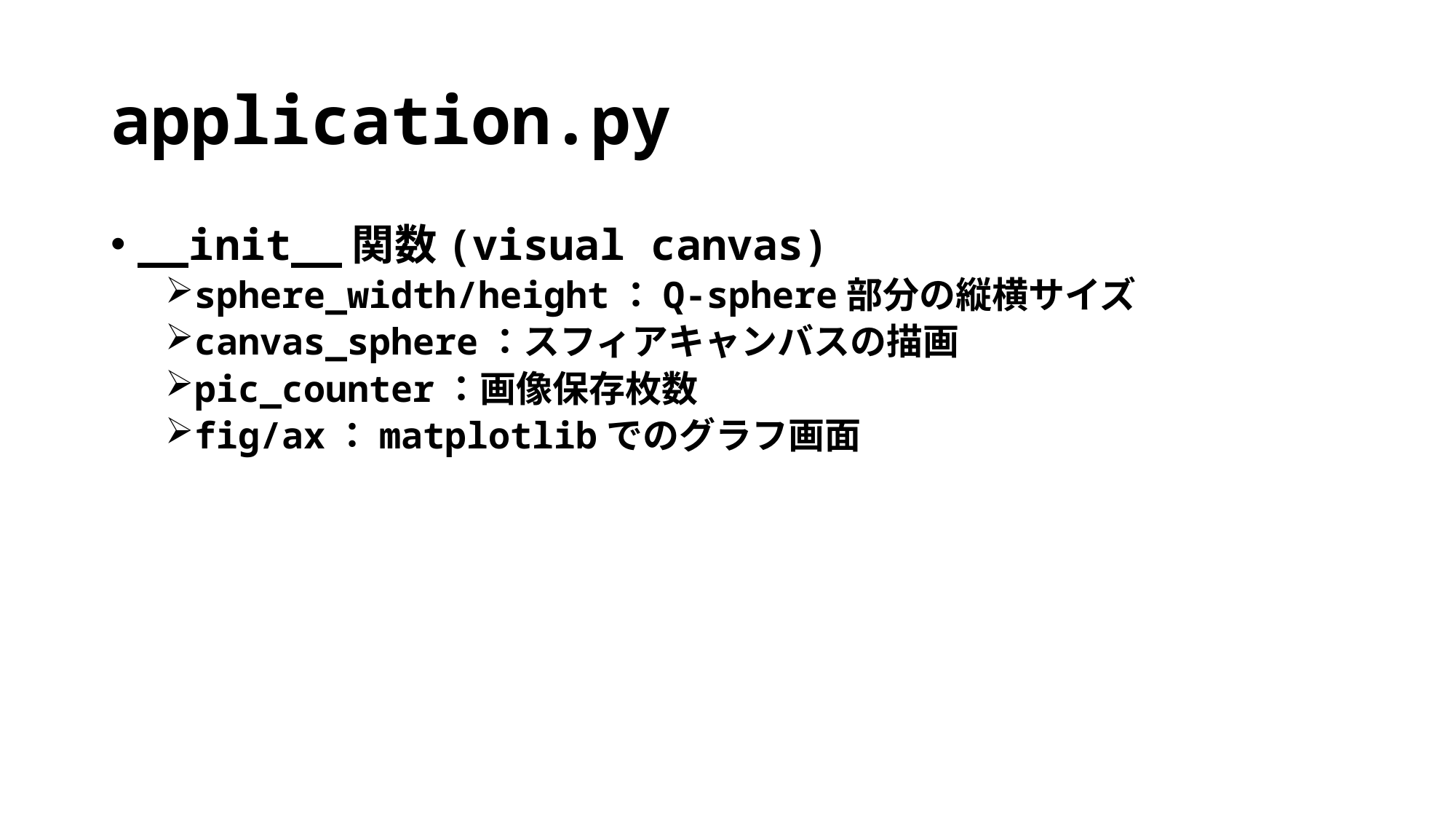

# application.py
__init__関数(visual canvas)
sphere_width/height：Q-sphere部分の縦横サイズ
canvas_sphere：スフィアキャンバスの描画
pic_counter：画像保存枚数
fig/ax：matplotlibでのグラフ画面